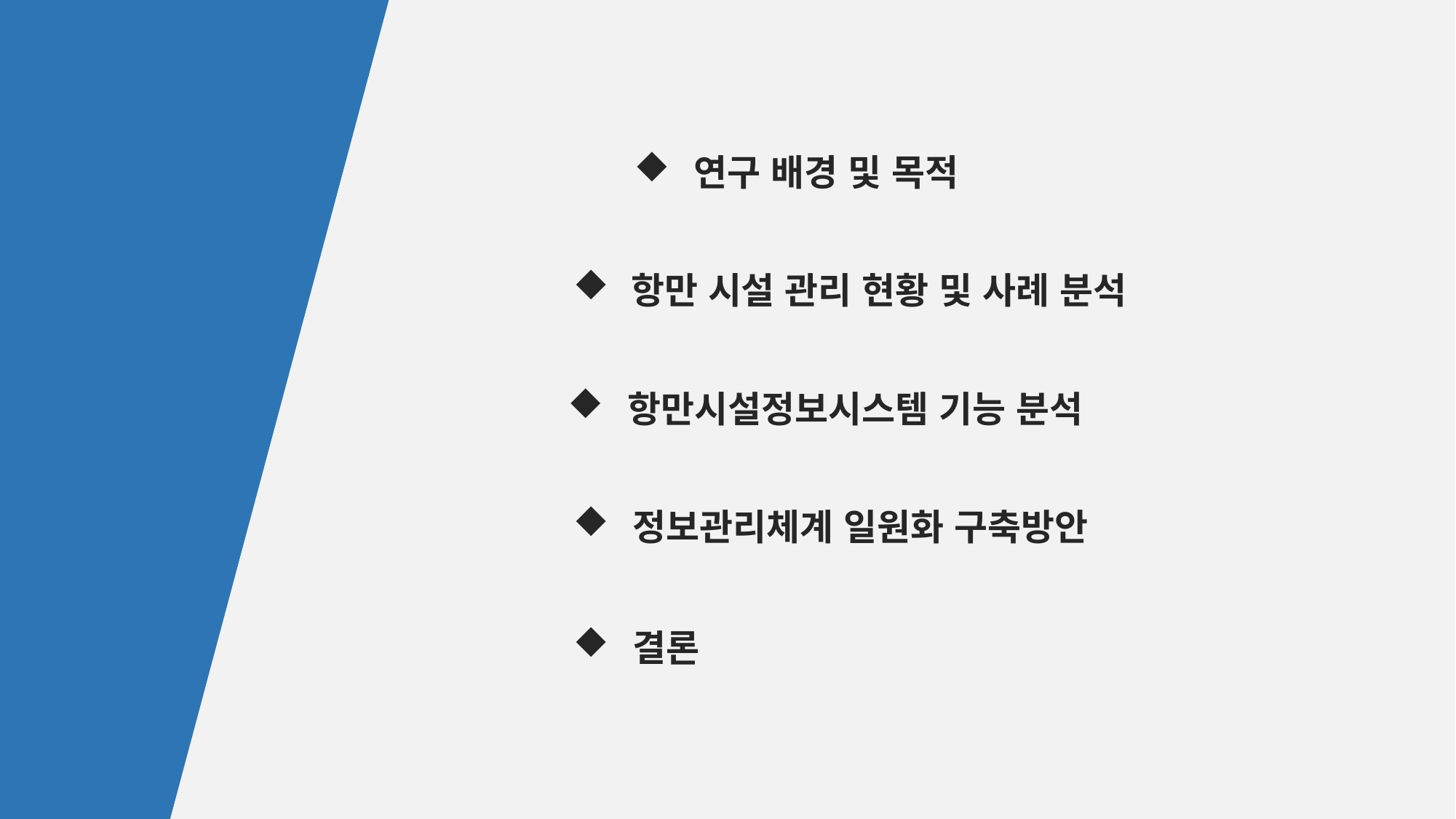

INDEX
 연구 배경 및 목적
 항만 시설 관리 현황 및 사례 분석
 항만시설정보시스템 기능 분석
 정보관리체계 일원화 구축방안
 결론